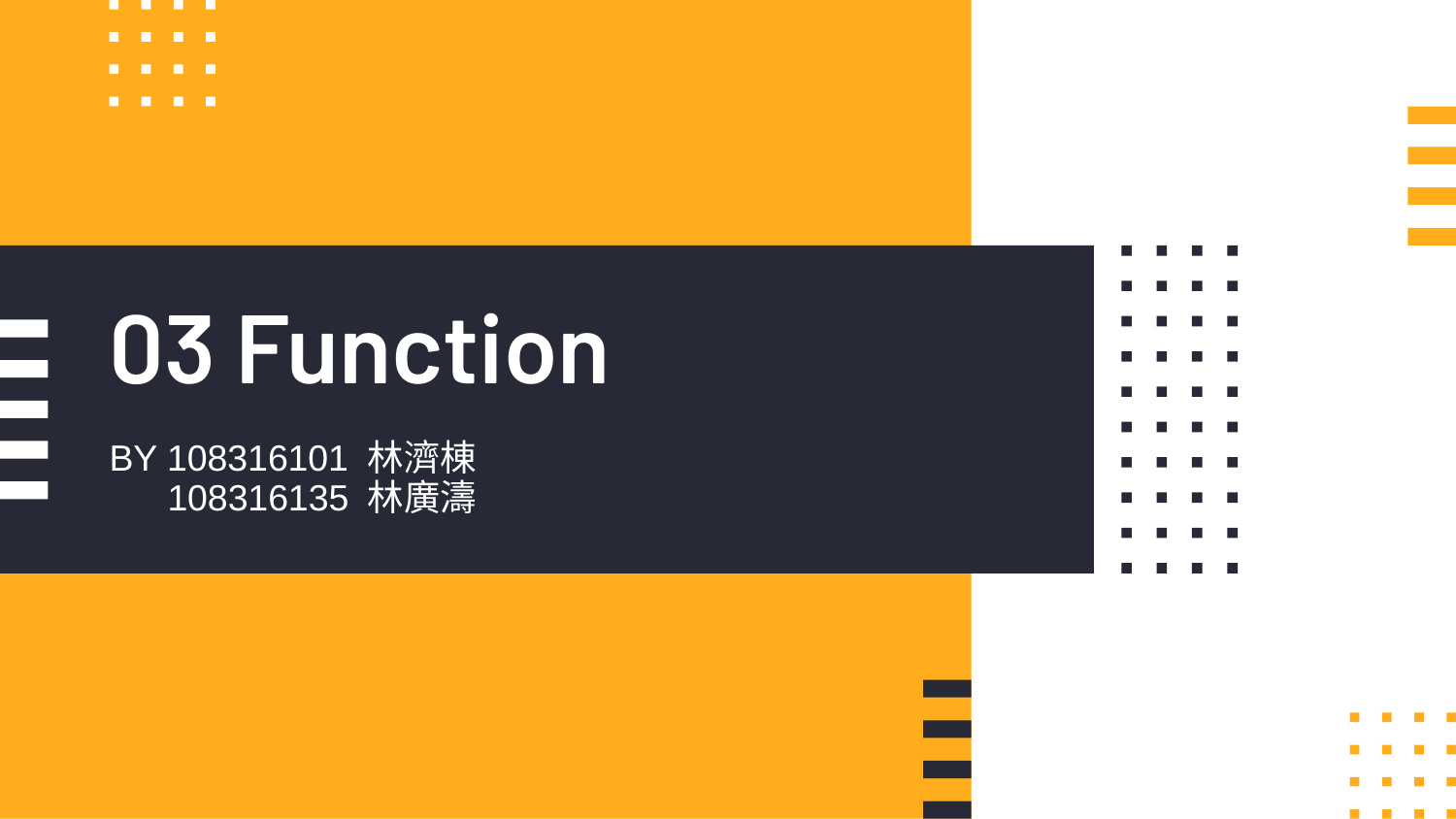

# 03 Function BY 108316101 林濟棟 108316135 林廣濤